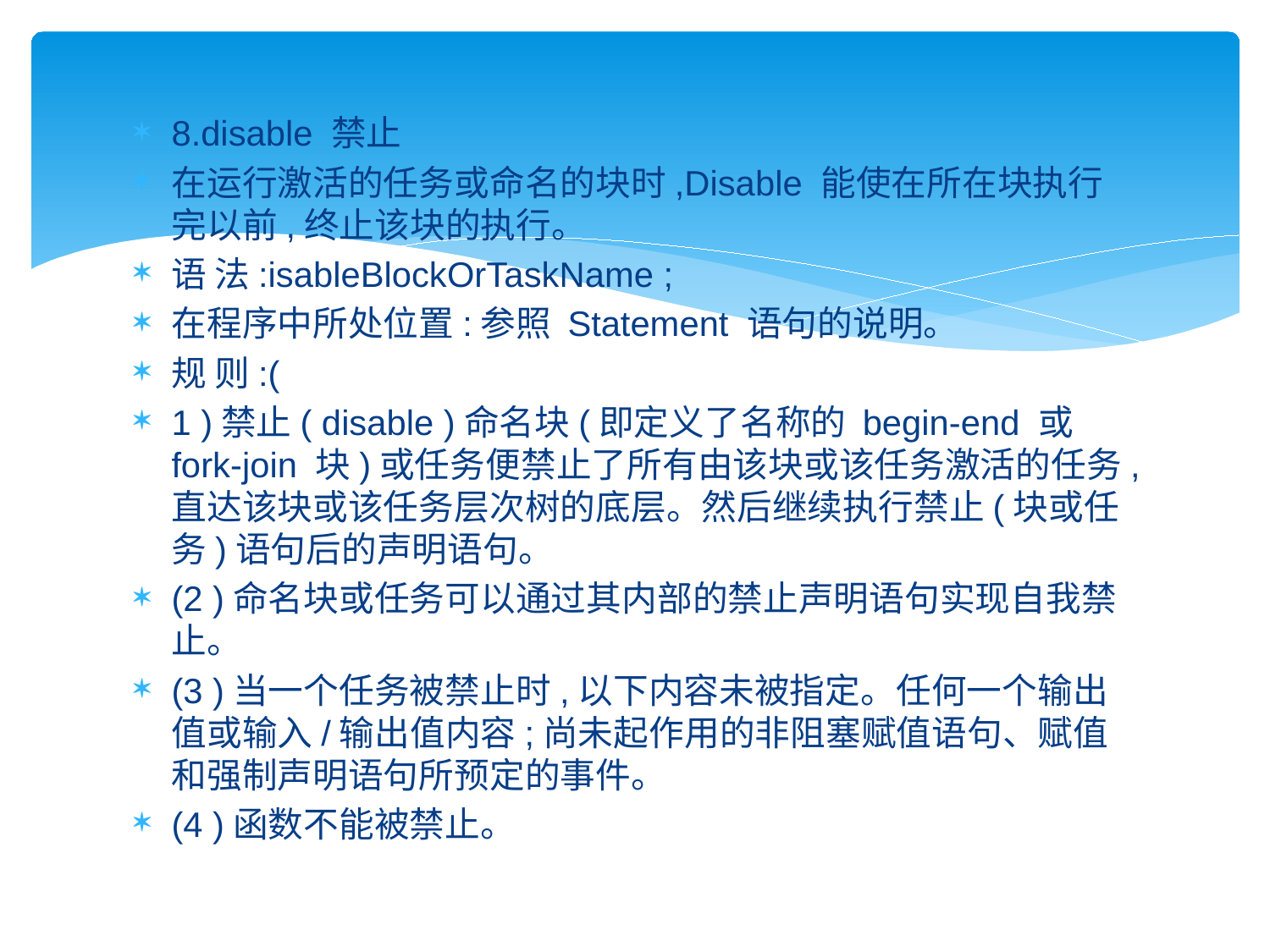

#
8.disable 禁止
在运行激活的任务或命名的块时,Disable 能使在所在块执行完以前,终止该块的执行。
语 法:isableBlockOrTaskName ;
在程序中所处位置:参照 Statement 语句的说明。
规 则:(
1 )禁止( disable )命名块(即定义了名称的 begin-end 或 fork-join 块)或任务便禁止了所有由该块或该任务激活的任务,直达该块或该任务层次树的底层。然后继续执行禁止(块或任务)语句后的声明语句。
(2 )命名块或任务可以通过其内部的禁止声明语句实现自我禁止。
(3 )当一个任务被禁止时,以下内容未被指定。任何一个输出值或输入/输出值内容;尚未起作用的非阻塞赋值语句、赋值和强制声明语句所预定的事件。
(4 )函数不能被禁止。